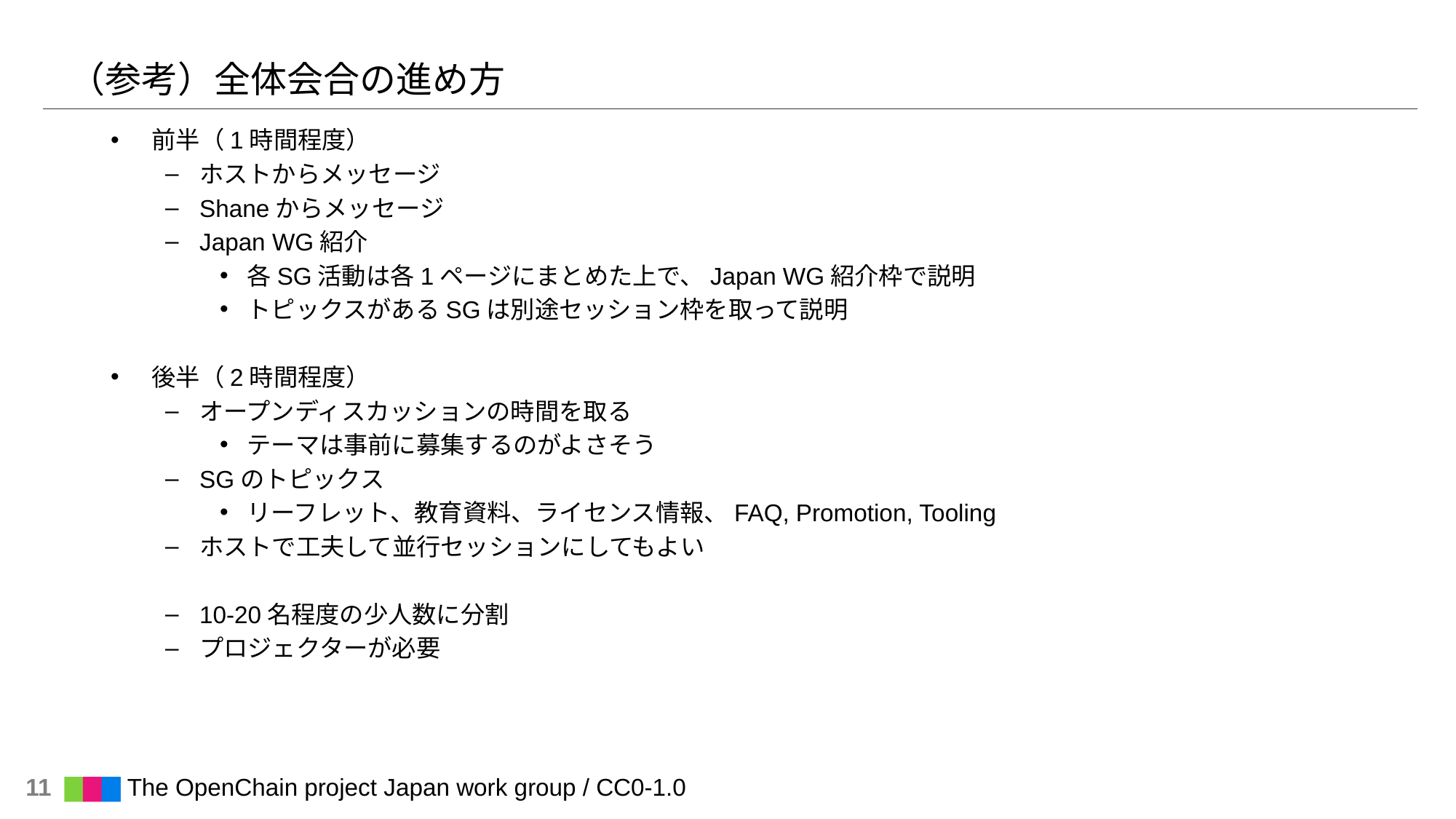

# （参考）全体会合の進め方
前半（1時間程度）
ホストからメッセージ
Shaneからメッセージ
Japan WG紹介
各SG活動は各1ページにまとめた上で、Japan WG紹介枠で説明
トピックスがあるSGは別途セッション枠を取って説明

後半（2時間程度）
オープンディスカッションの時間を取る
テーマは事前に募集するのがよさそう
SGのトピックス
リーフレット、教育資料、ライセンス情報、FAQ, Promotion, Tooling
ホストで工夫して並行セッションにしてもよい

10-20名程度の少人数に分割
プロジェクターが必要